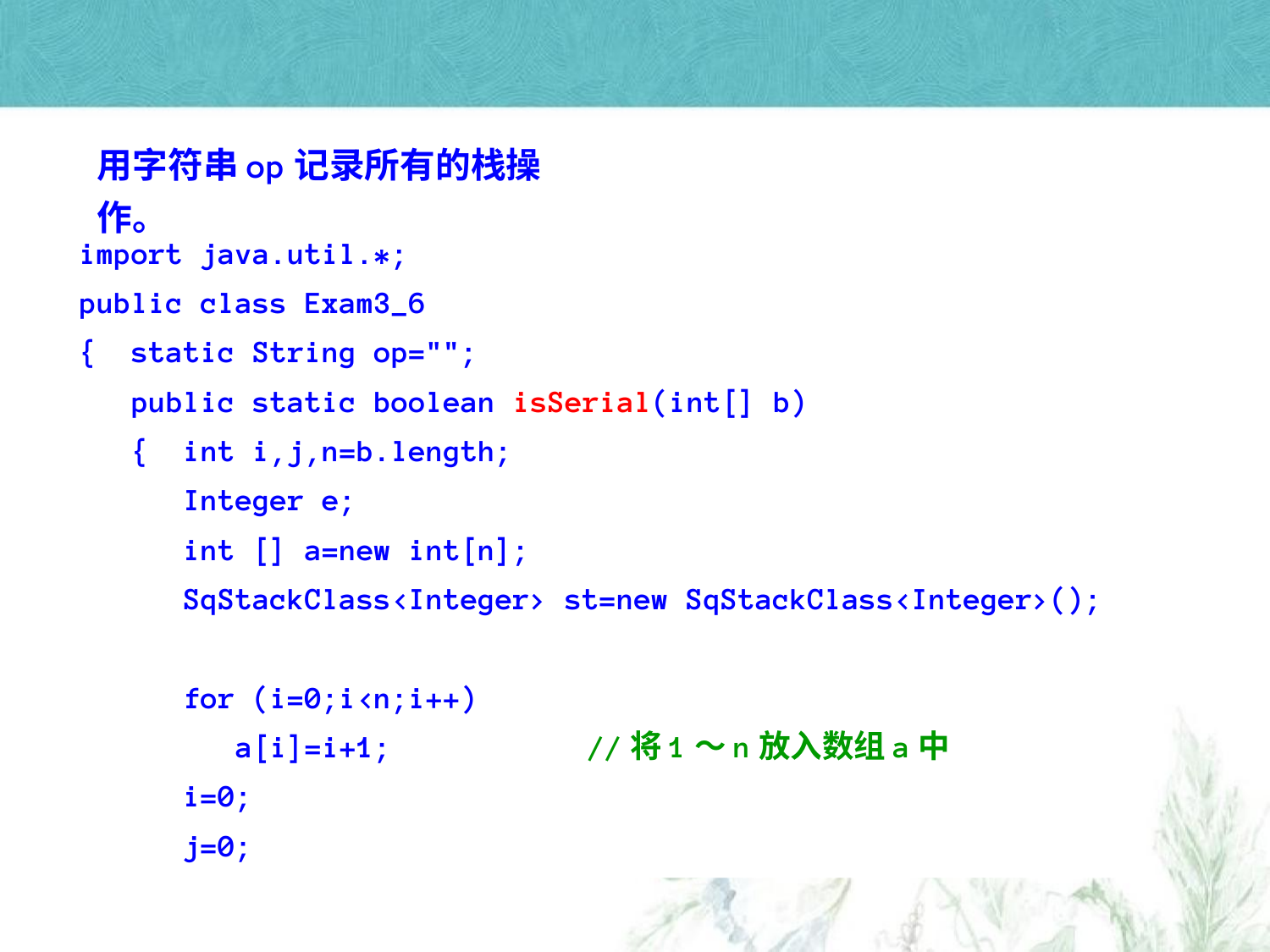

用字符串op记录所有的栈操作。
import java.util.*;
public class Exam3_6
{  static String op="";
   public static boolean isSerial(int[] b)
   {  int i,j,n=b.length;
      Integer e;
      int [] a=new int[n];
      SqStackClass<Integer> st=new SqStackClass<Integer>();
      for (i=0;i<n;i++)
         a[i]=i+1;		//将1～n放入数组a中
      i=0;
      j=0;